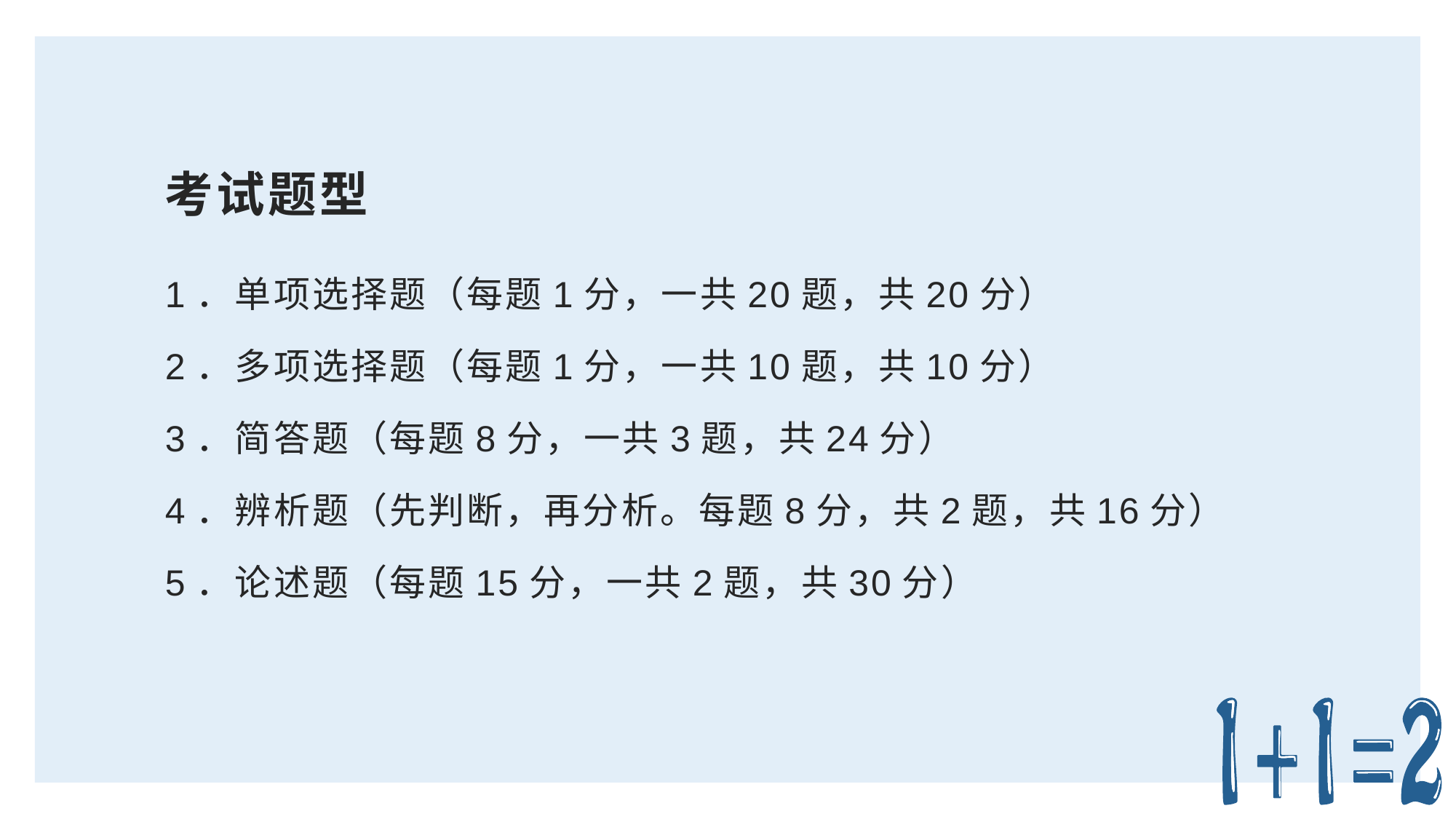

# 考试题型
1．单项选择题（每题1分，一共20题，共20分）
2．多项选择题（每题1分，一共10题，共10分）
3．简答题（每题8分，一共3题，共24分）
4．辨析题（先判断，再分析。每题8分，共2题，共16分）
5．论述题（每题15分，一共2题，共30分）